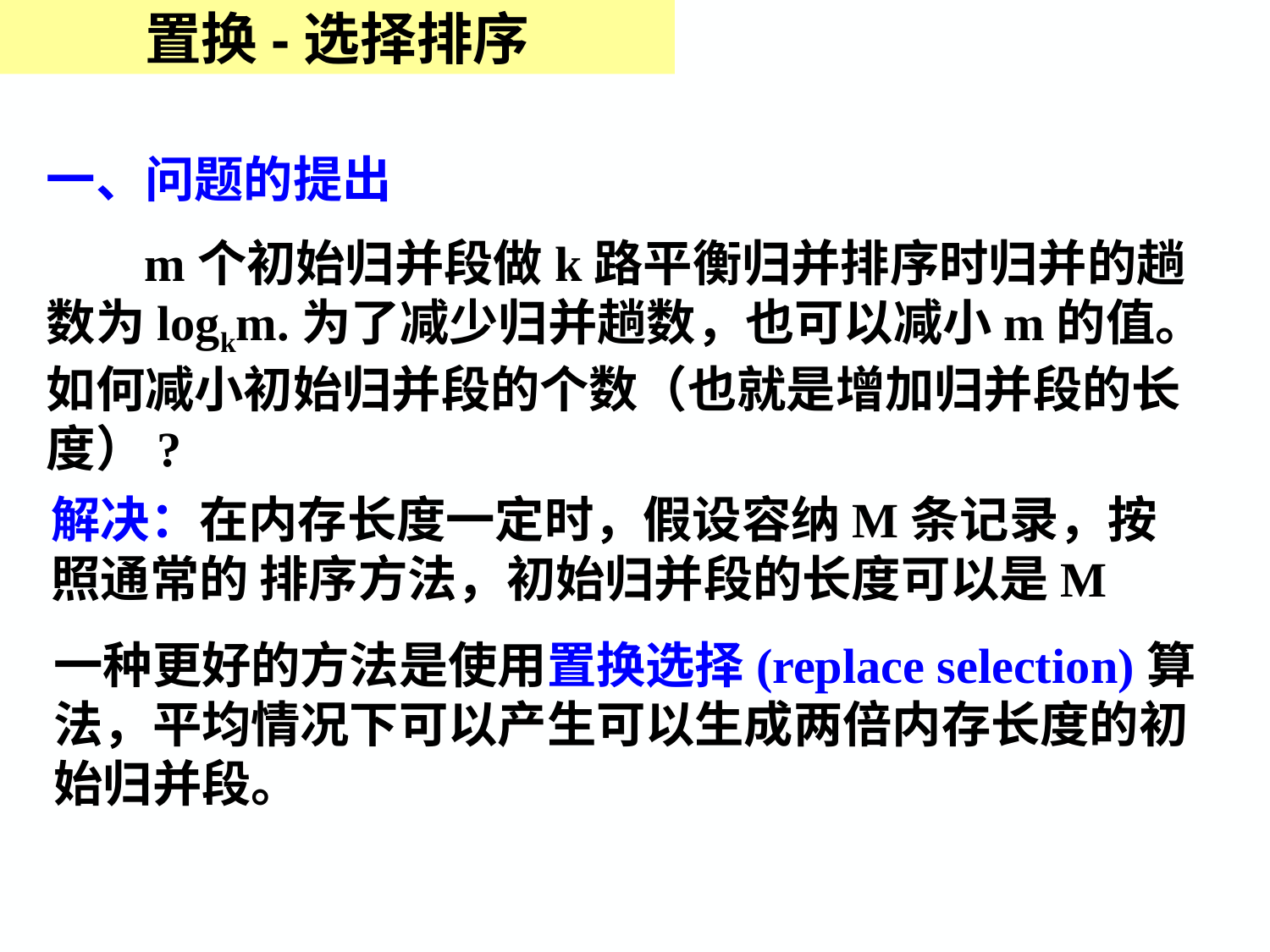

置换-选择排序
一、问题的提出
        m个初始归并段做k路平衡归并排序时归并的趟数为logkm.为了减少归并趟数，也可以减小m的值。如何减小初始归并段的个数（也就是增加归并段的长度）?
解决：在内存长度一定时，假设容纳M条记录，按照通常的 排序方法，初始归并段的长度可以是M
一种更好的方法是使用置换选择(replace selection)算法，平均情况下可以产生可以生成两倍内存长度的初始归并段。